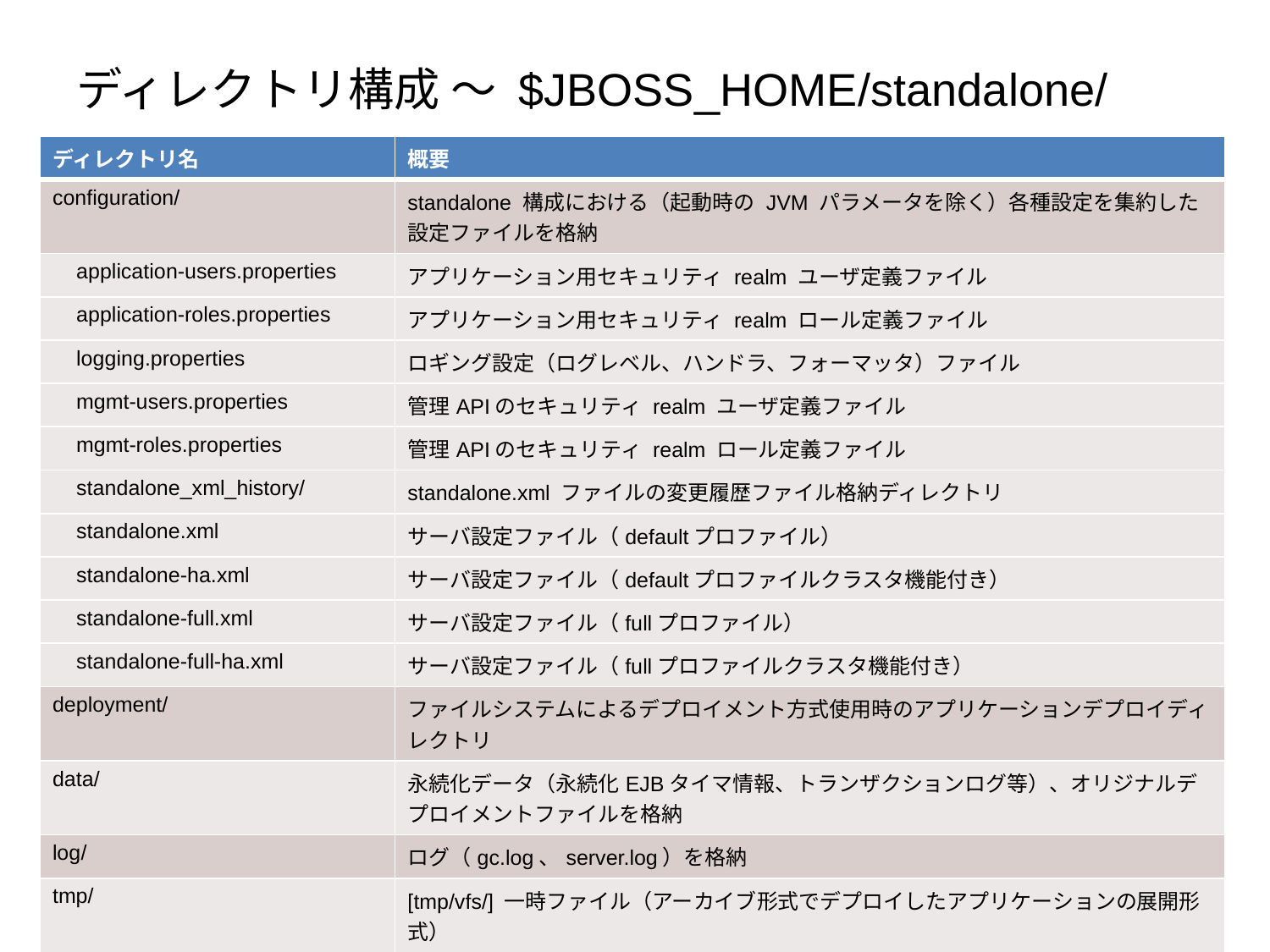

# ディレクトリ構成 〜 $JBOSS_HOME/standalone/
| ディレクトリ名 | 概要 |
| --- | --- |
| configuration/ | standalone 構成における（起動時の JVM パラメータを除く）各種設定を集約した設定ファイルを格納 |
| application-users.properties | アプリケーション用セキュリティ realm ユーザ定義ファイル |
| application-roles.properties | アプリケーション用セキュリティ realm ロール定義ファイル |
| logging.properties | ロギング設定（ログレベル、ハンドラ、フォーマッタ）ファイル |
| mgmt-users.properties | 管理APIのセキュリティ realm ユーザ定義ファイル |
| mgmt-roles.properties | 管理APIのセキュリティ realm ロール定義ファイル |
| standalone\_xml\_history/ | standalone.xml ファイルの変更履歴ファイル格納ディレクトリ |
| standalone.xml | サーバ設定ファイル（defaultプロファイル） |
| standalone-ha.xml | サーバ設定ファイル（defaultプロファイルクラスタ機能付き） |
| standalone-full.xml | サーバ設定ファイル（fullプロファイル） |
| standalone-full-ha.xml | サーバ設定ファイル（fullプロファイルクラスタ機能付き） |
| deployment/ | ファイルシステムによるデプロイメント方式使用時のアプリケーションデプロイディレクトリ |
| data/ | 永続化データ（永続化EJBタイマ情報、トランザクションログ等）、オリジナルデプロイメントファイルを格納 |
| log/ | ログ（gc.log、server.log）を格納 |
| tmp/ | [tmp/vfs/] 一時ファイル（アーカイブ形式でデプロイしたアプリケーションの展開形式） [tmp/work/] Webコンテンツ、およびJSPの変換済みjavaファイルとclassファイル |
7
Copyright © 2015 Red Hat K.K